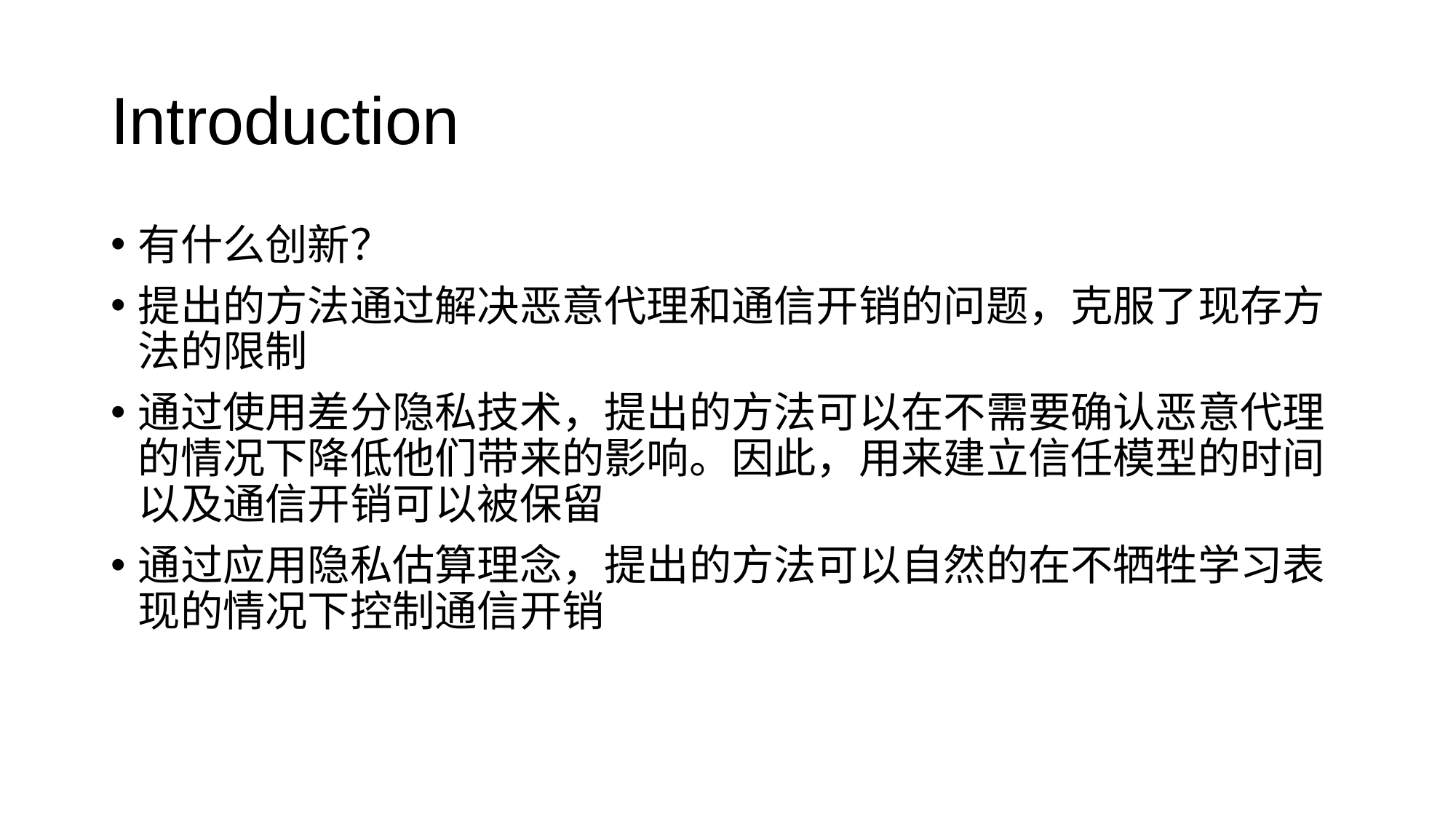

# Introduction
有什么创新？
提出的方法通过解决恶意代理和通信开销的问题，克服了现存方法的限制
通过使用差分隐私技术，提出的方法可以在不需要确认恶意代理的情况下降低他们带来的影响。因此，用来建立信任模型的时间以及通信开销可以被保留
通过应用隐私估算理念，提出的方法可以自然的在不牺牲学习表现的情况下控制通信开销